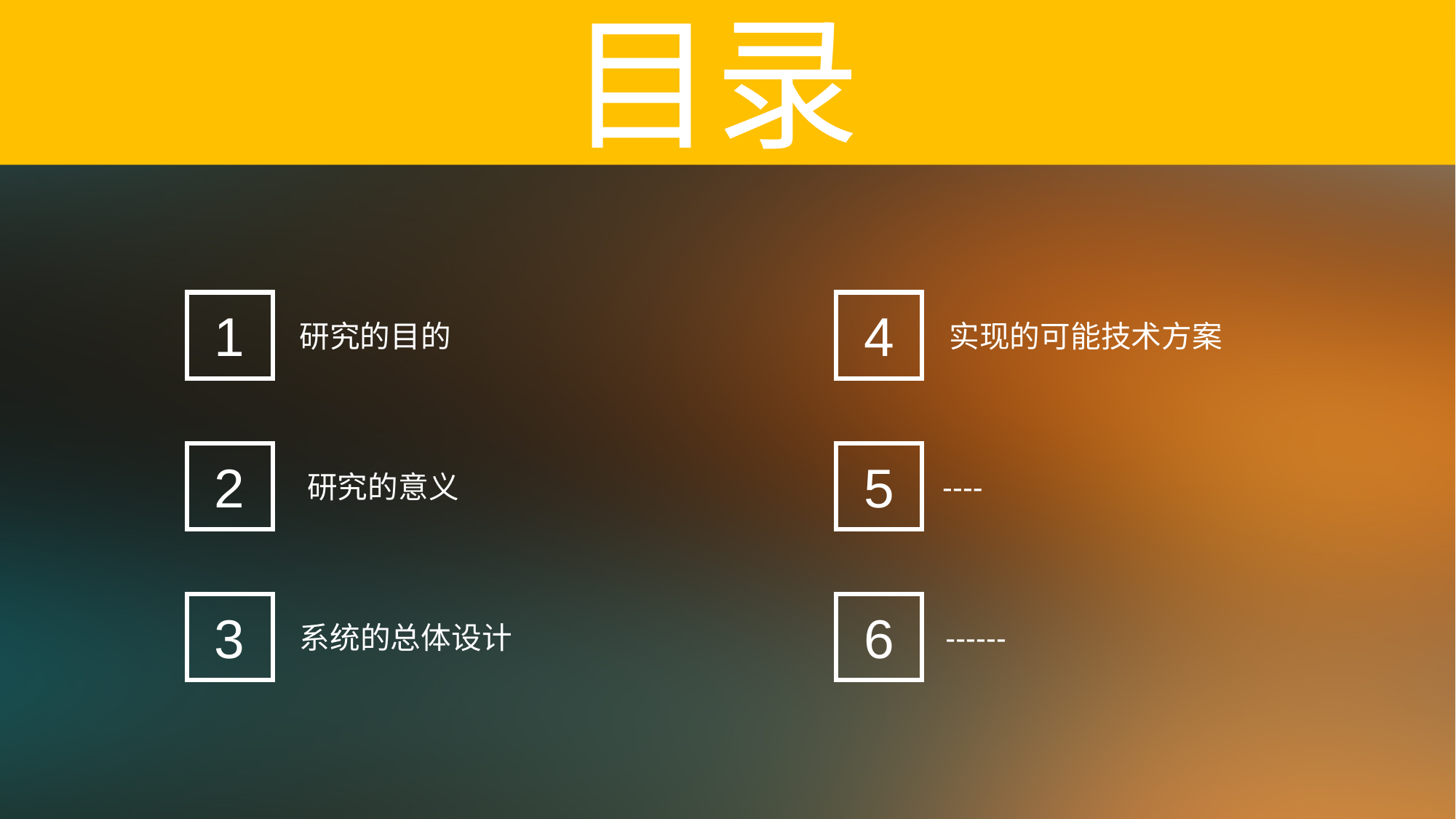

目录

1
4
 研究的目的
 实现的可能技术方案

2
5
  研究的意义
----

3
6
 系统的总体设计
------